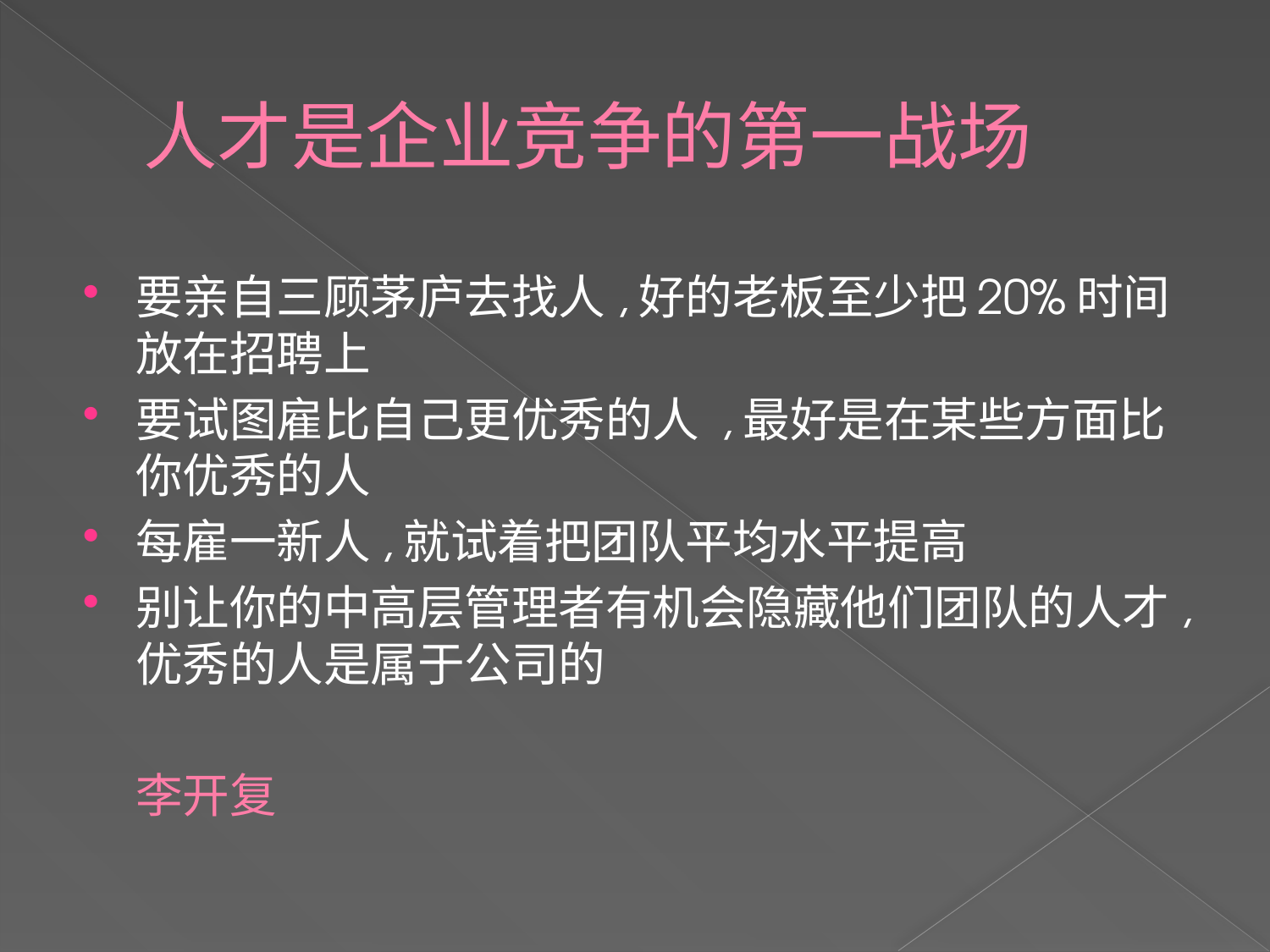

# 人才是企业竞争的第一战场
要亲自三顾茅庐去找人,好的老板至少把20%时间放在招聘上
要试图雇比自己更优秀的人 ,最好是在某些方面比你优秀的人
每雇一新人,就试着把团队平均水平提高
别让你的中高层管理者有机会隐藏他们团队的人才,优秀的人是属于公司的

								李开复